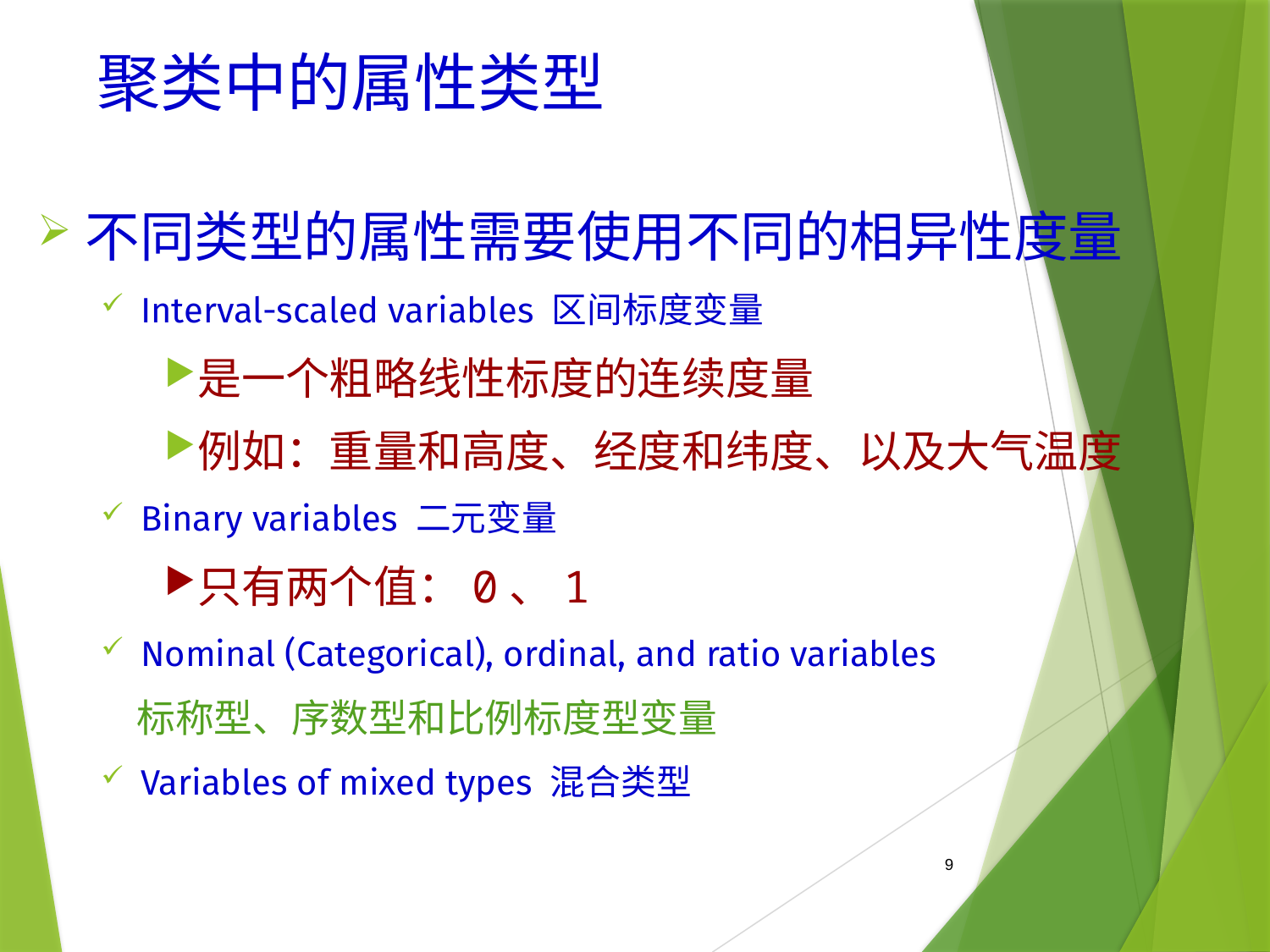

# 聚类中的属性类型
不同类型的属性需要使用不同的相异性度量
Interval-scaled variables 区间标度变量
是一个粗略线性标度的连续度量
例如：重量和高度、经度和纬度、以及大气温度
Binary variables 二元变量
只有两个值：0、1
Nominal (Categorical), ordinal, and ratio variables
   标称型、序数型和比例标度型变量
Variables of mixed types 混合类型
9